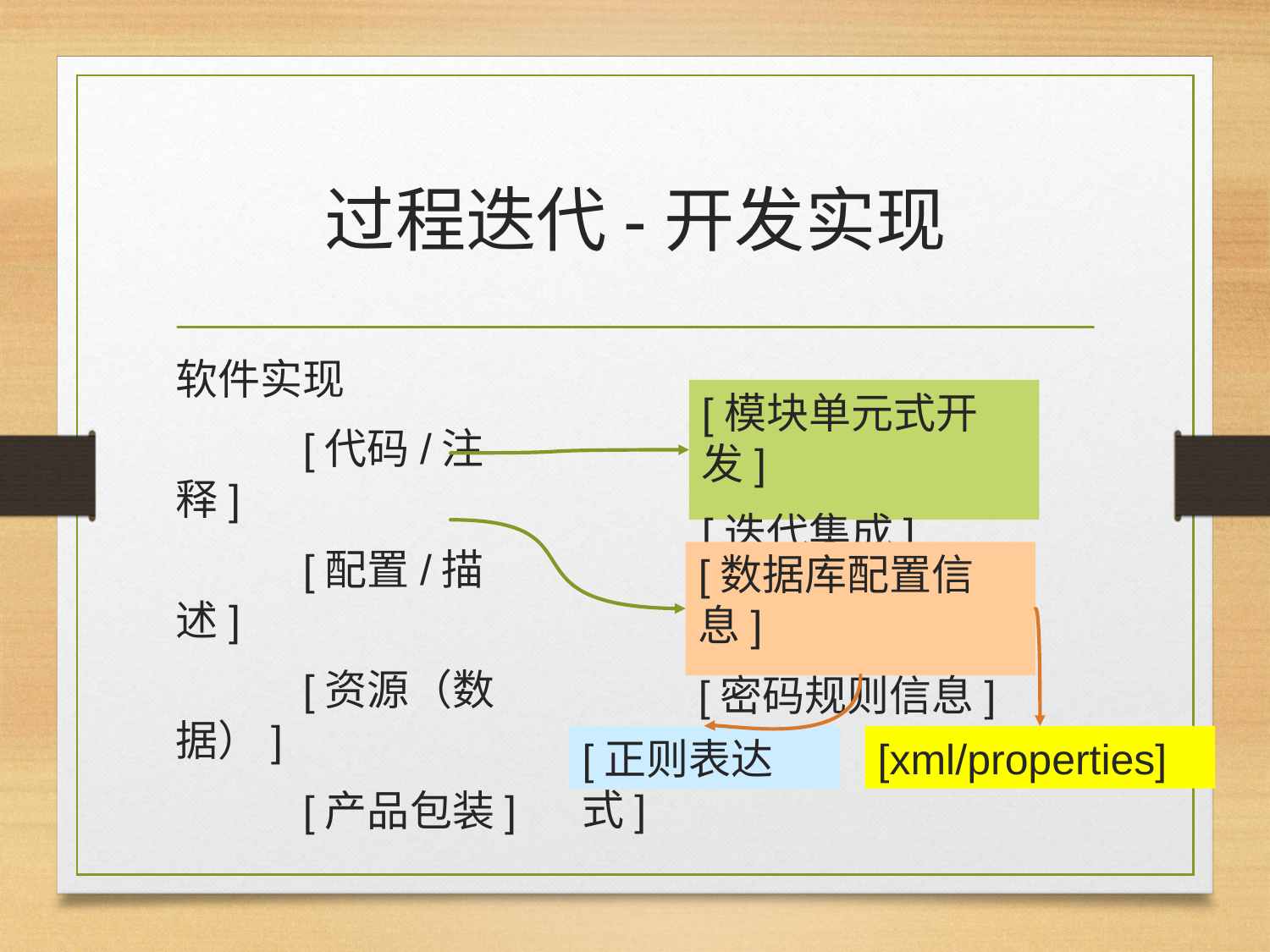

# 过程迭代-开发实现
软件实现
	[代码/注释]
	[配置/描述]
	[资源（数据）]
	[产品包装]
[模块单元式开发]
[迭代集成]
[数据库配置信息]
[密码规则信息]
[正则表达式]
[xml/properties]